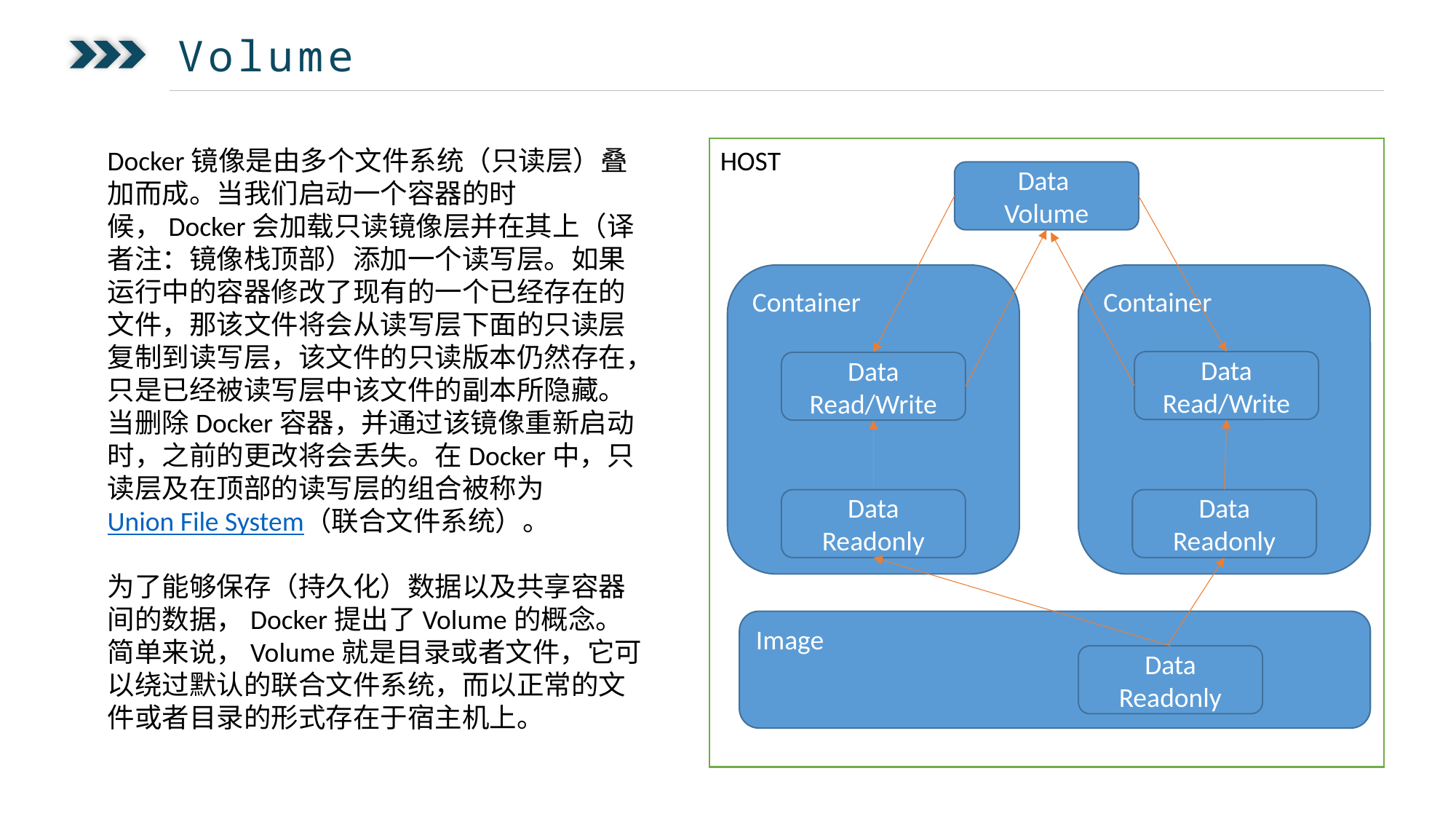

Volume

Docker镜像是由多个文件系统（只读层）叠加而成。当我们启动一个容器的时候，Docker会加载只读镜像层并在其上（译者注：镜像栈顶部）添加一个读写层。如果运行中的容器修改了现有的一个已经存在的文件，那该文件将会从读写层下面的只读层复制到读写层，该文件的只读版本仍然存在，只是已经被读写层中该文件的副本所隐藏。当删除Docker容器，并通过该镜像重新启动时，之前的更改将会丢失。在Docker中，只读层及在顶部的读写层的组合被称为Union File System（联合文件系统）。
为了能够保存（持久化）数据以及共享容器间的数据，Docker提出了Volume的概念。简单来说，Volume就是目录或者文件，它可以绕过默认的联合文件系统，而以正常的文件或者目录的形式存在于宿主机上。
HOST
Data
Volume
Container
Container
Data Read/Write
Data Read/Write
Data Readonly
Data Readonly
Image
Data Readonly